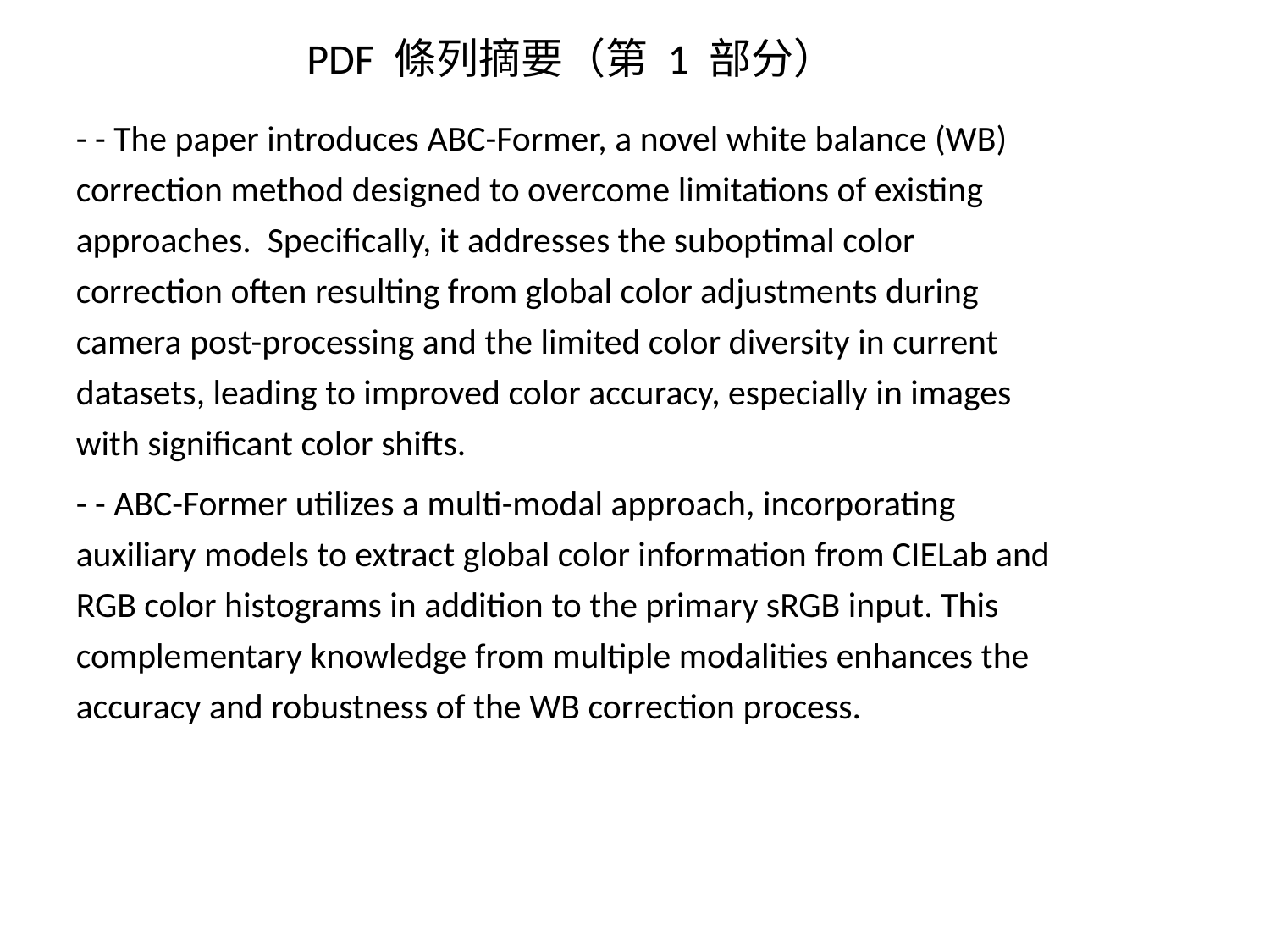

PDF 條列摘要（第 1 部分）

- - The paper introduces ABC-Former, a novel white balance (WB) correction method designed to overcome limitations of existing approaches.  Specifically, it addresses the suboptimal color correction often resulting from global color adjustments during camera post-processing and the limited color diversity in current datasets, leading to improved color accuracy, especially in images with significant color shifts.
- - ABC-Former utilizes a multi-modal approach, incorporating auxiliary models to extract global color information from CIELab and RGB color histograms in addition to the primary sRGB input. This complementary knowledge from multiple modalities enhances the accuracy and robustness of the WB correction process.